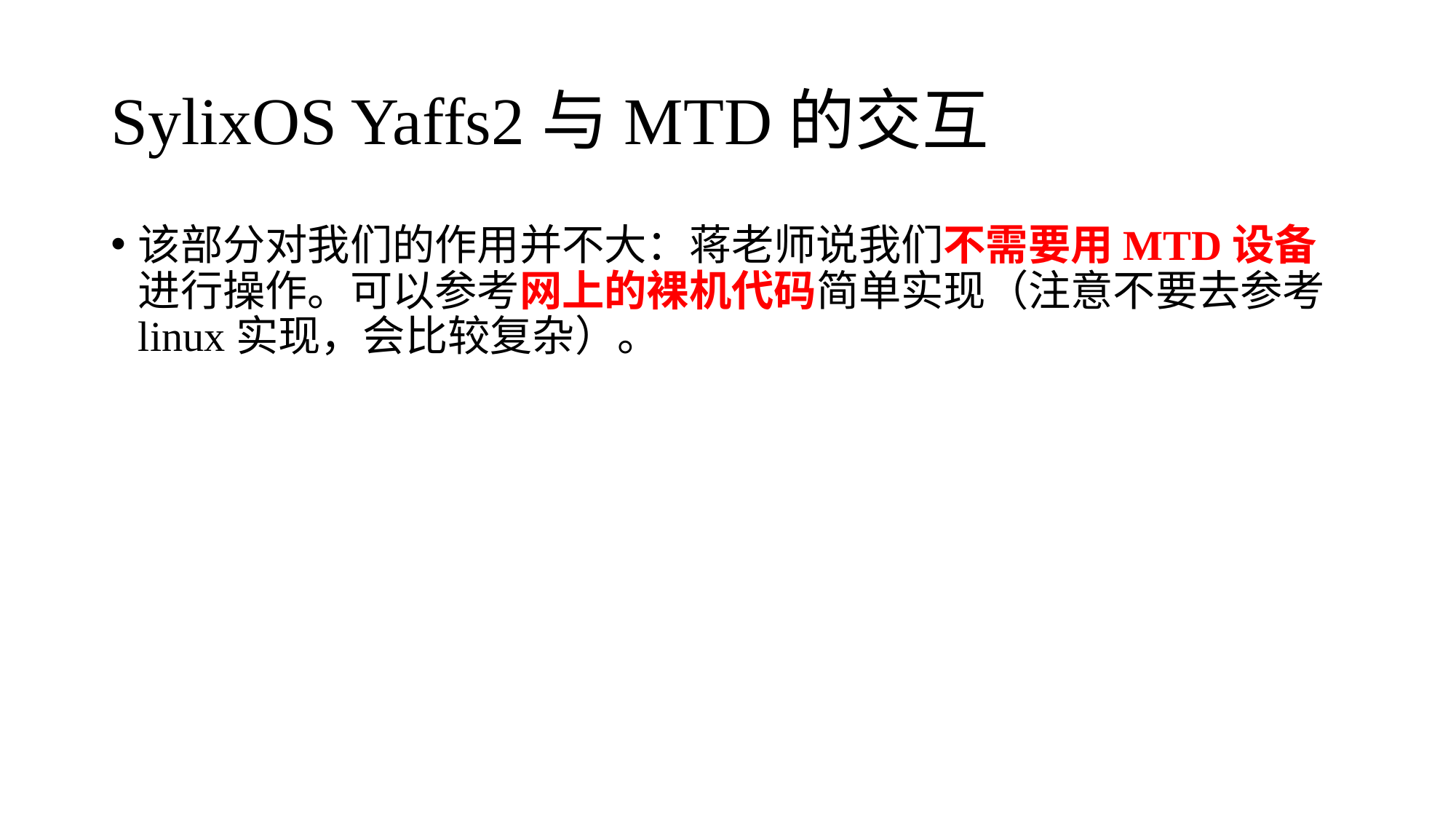

# SylixOS Yaffs2与MTD的交互
该部分对我们的作用并不大：蒋老师说我们不需要用MTD设备进行操作。可以参考网上的裸机代码简单实现（注意不要去参考linux实现，会比较复杂）。